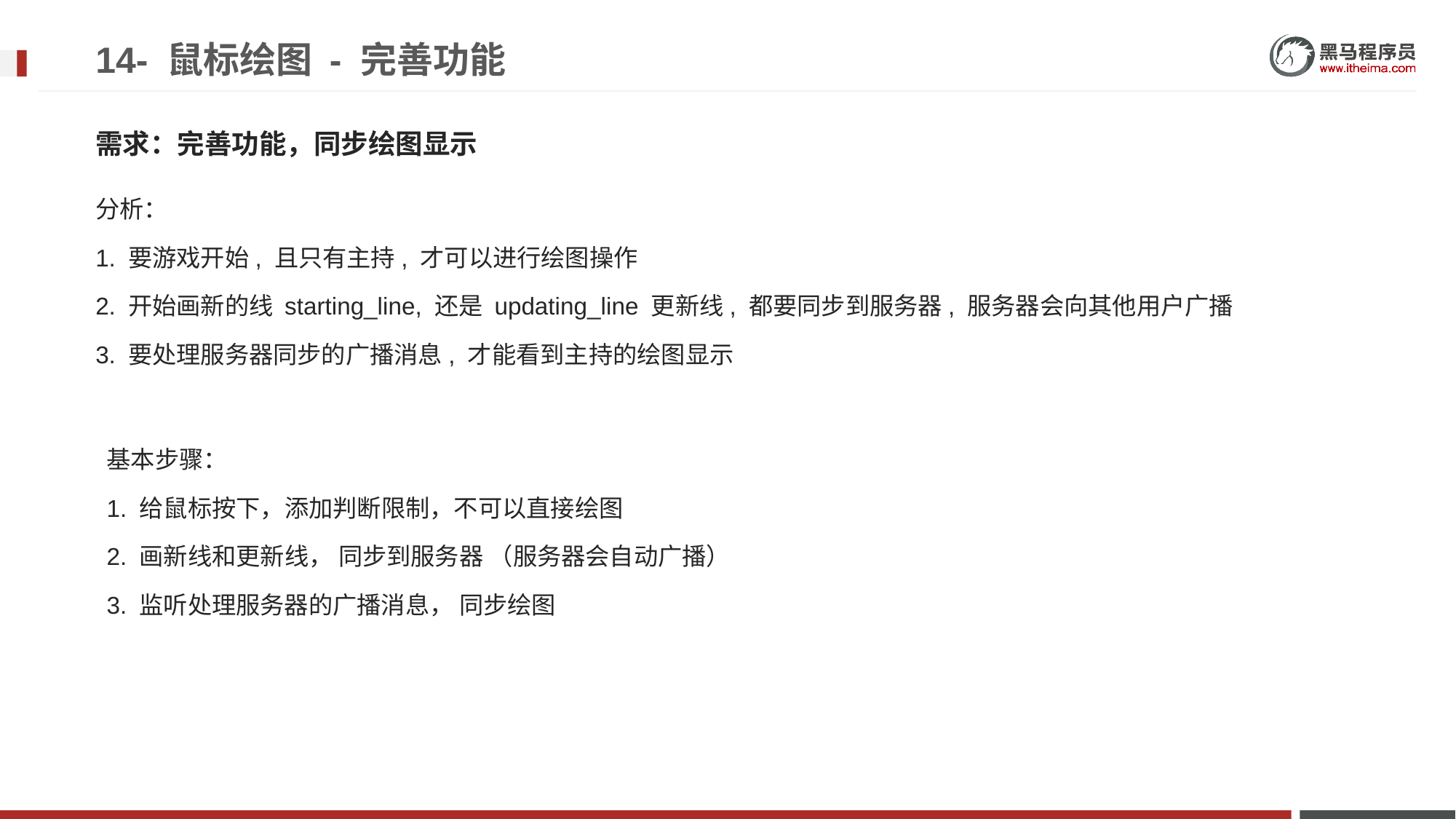

# 14- 鼠标绘图 - 完善功能
需求：完善功能，同步绘图显示
分析：
1. 要游戏开始, 且只有主持, 才可以进行绘图操作
2. 开始画新的线 starting_line, 还是 updating_line 更新线, 都要同步到服务器, 服务器会向其他用户广播
3. 要处理服务器同步的广播消息, 才能看到主持的绘图显示
基本步骤：
1. 给鼠标按下，添加判断限制，不可以直接绘图
2. 画新线和更新线， 同步到服务器 （服务器会自动广播）
3. 监听处理服务器的广播消息， 同步绘图